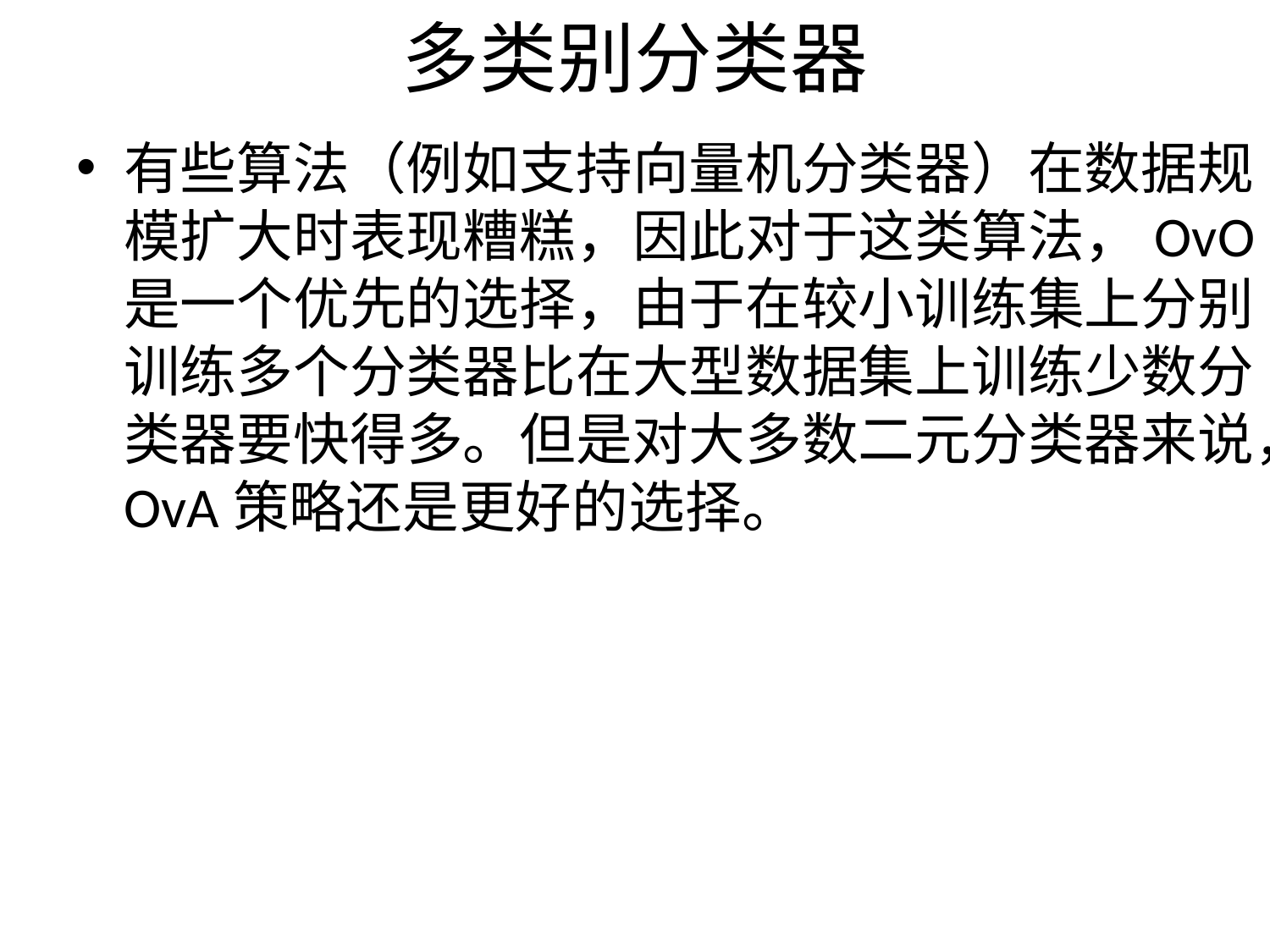

# 多类别分类器
有些算法（例如支持向量机分类器）在数据规模扩大时表现糟糕，因此对于这类算法，OvO是一个优先的选择，由于在较小训练集上分别训练多个分类器比在大型数据集上训练少数分类器要快得多。但是对大多数二元分类器来说，OvA策略还是更好的选择。